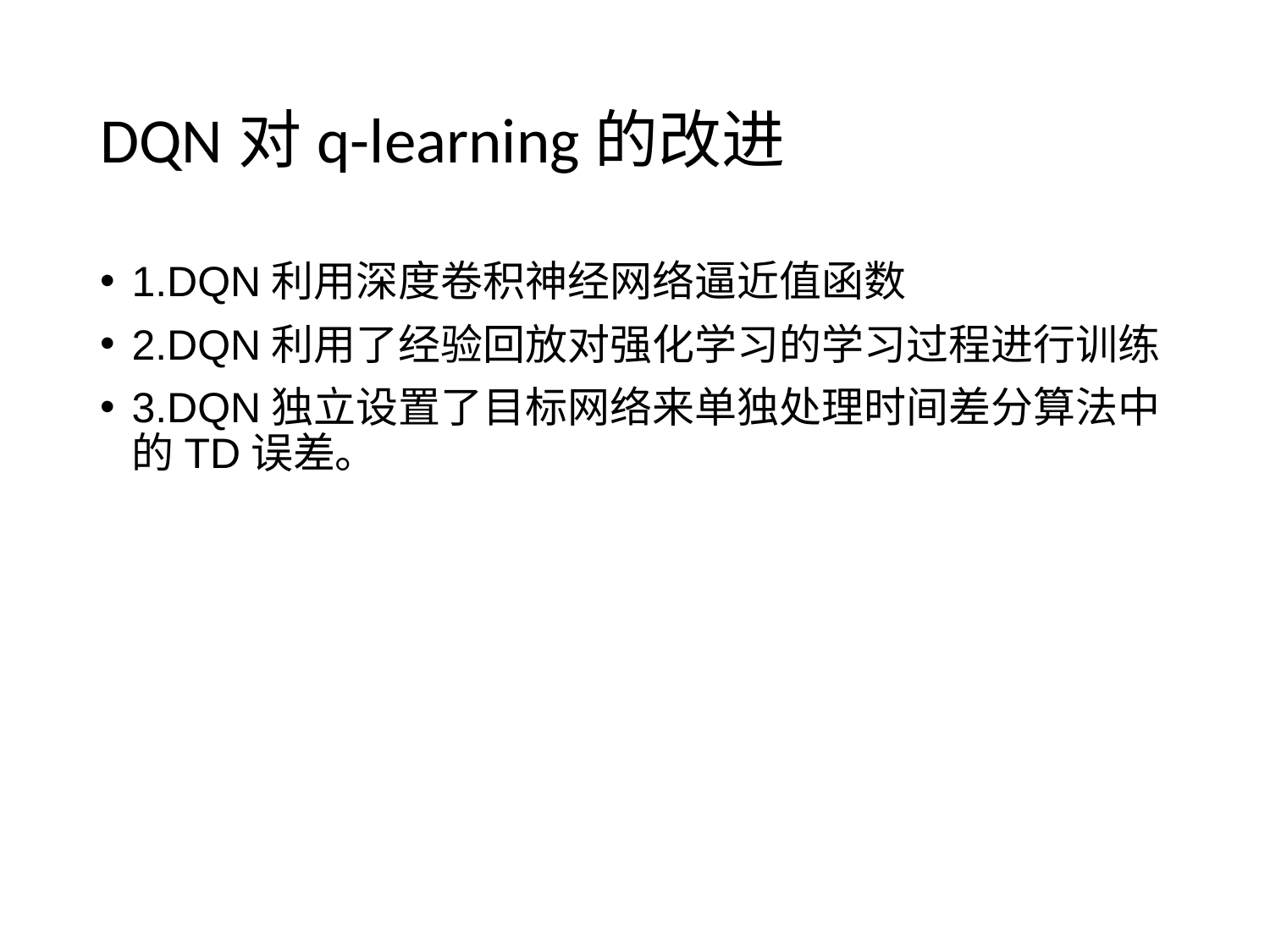

# DQN对q-learning的改进
1.DQN利用深度卷积神经网络逼近值函数
2.DQN利用了经验回放对强化学习的学习过程进行训练
3.DQN独立设置了目标网络来单独处理时间差分算法中的TD误差。